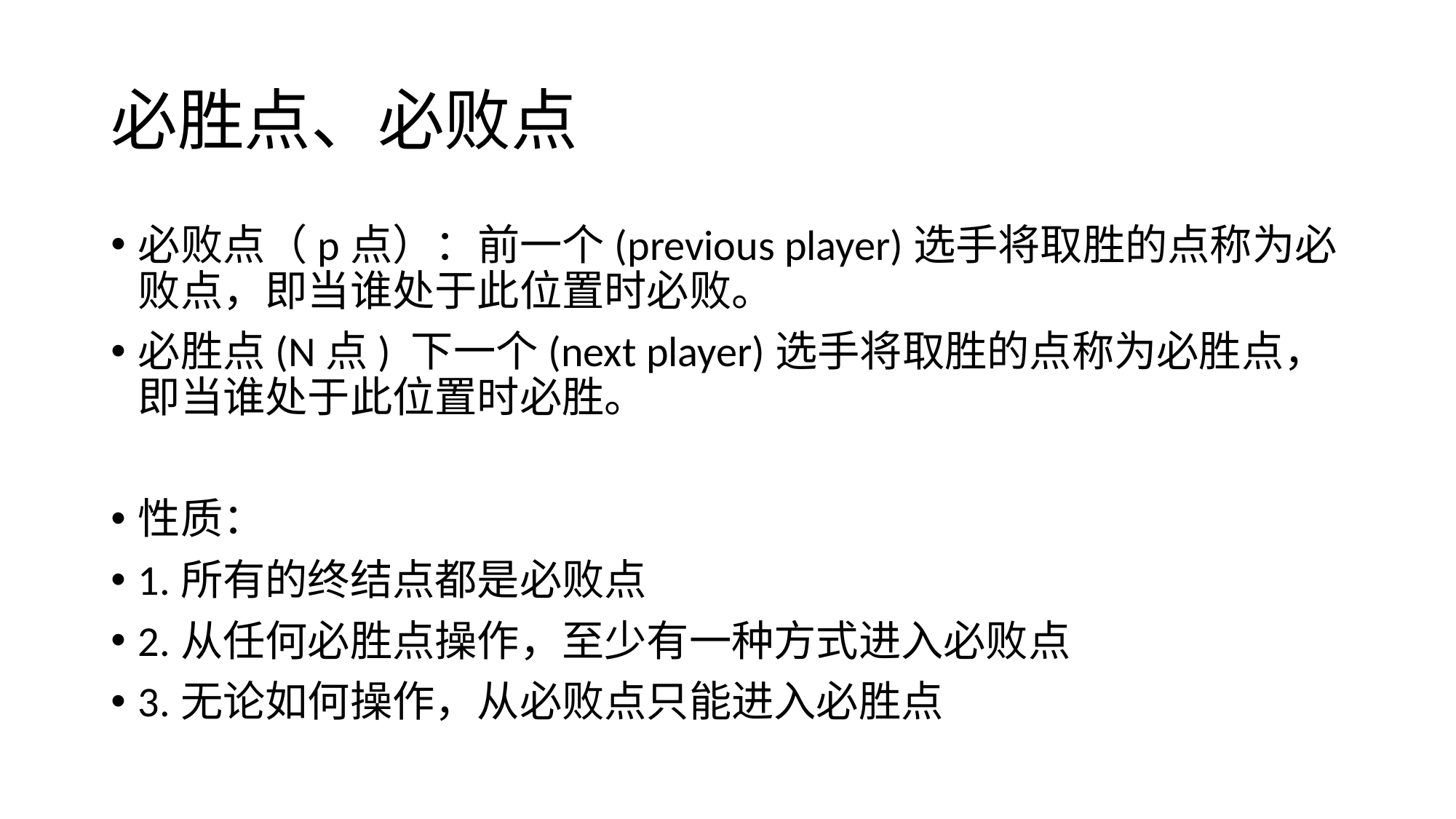

# 必胜点、必败点
必败点（p点）：前一个(previous player)选手将取胜的点称为必败点，即当谁处于此位置时必败。
必胜点(N点) 下一个(next player)选手将取胜的点称为必胜点，即当谁处于此位置时必胜。

性质：
1.所有的终结点都是必败点
2.从任何必胜点操作，至少有一种方式进入必败点
3.无论如何操作，从必败点只能进入必胜点